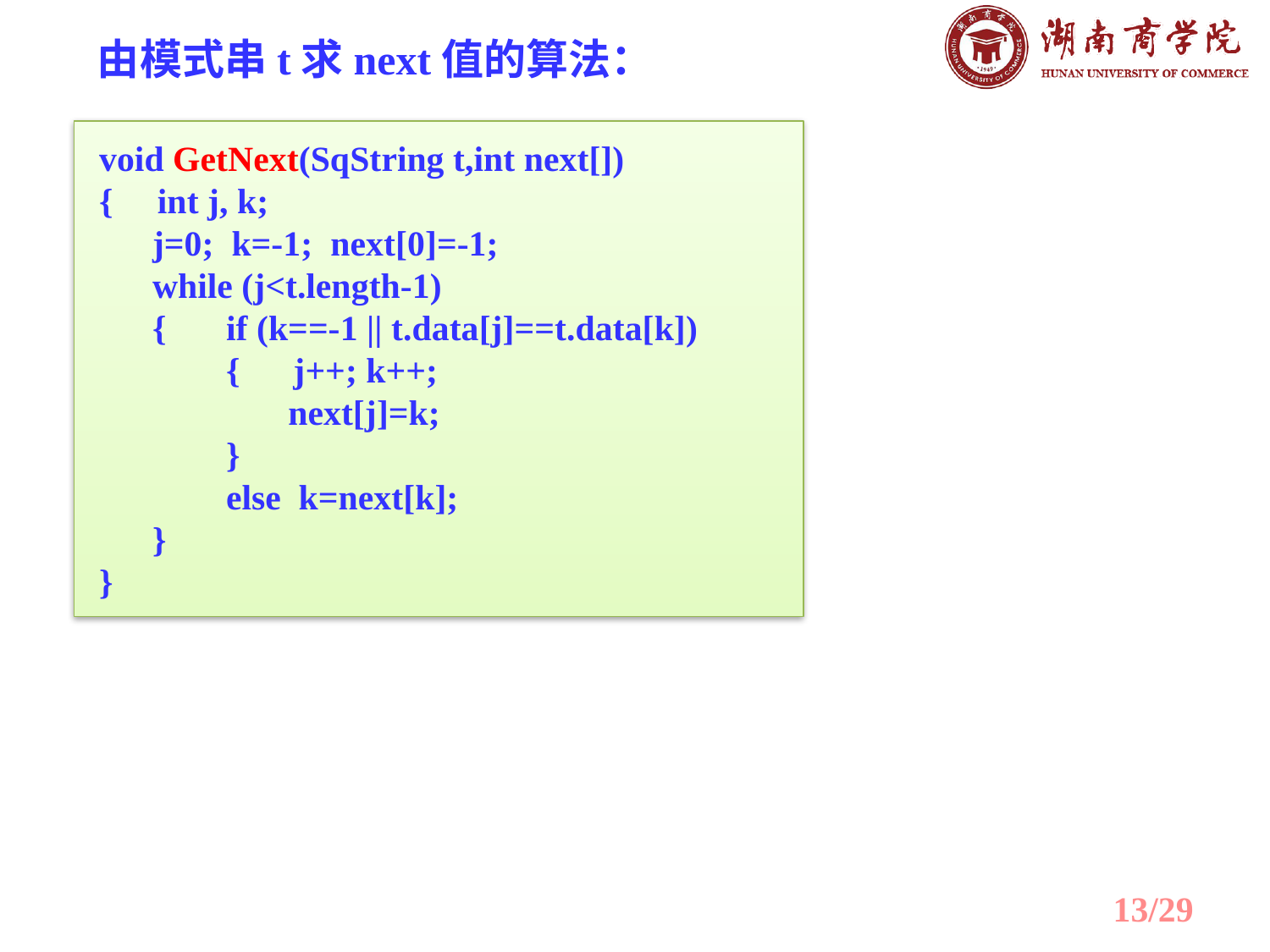

由模式串t求next值的算法：
void GetNext(SqString t,int next[])
{     int j, k;
      j=0;  k=-1;  next[0]=-1;
      while (j<t.length-1)
      {	if (k==-1 || t.data[j]==t.data[k])
	{      j++; k++;
	       next[j]=k;
	}
	else  k=next[k];
      }
}
13/29